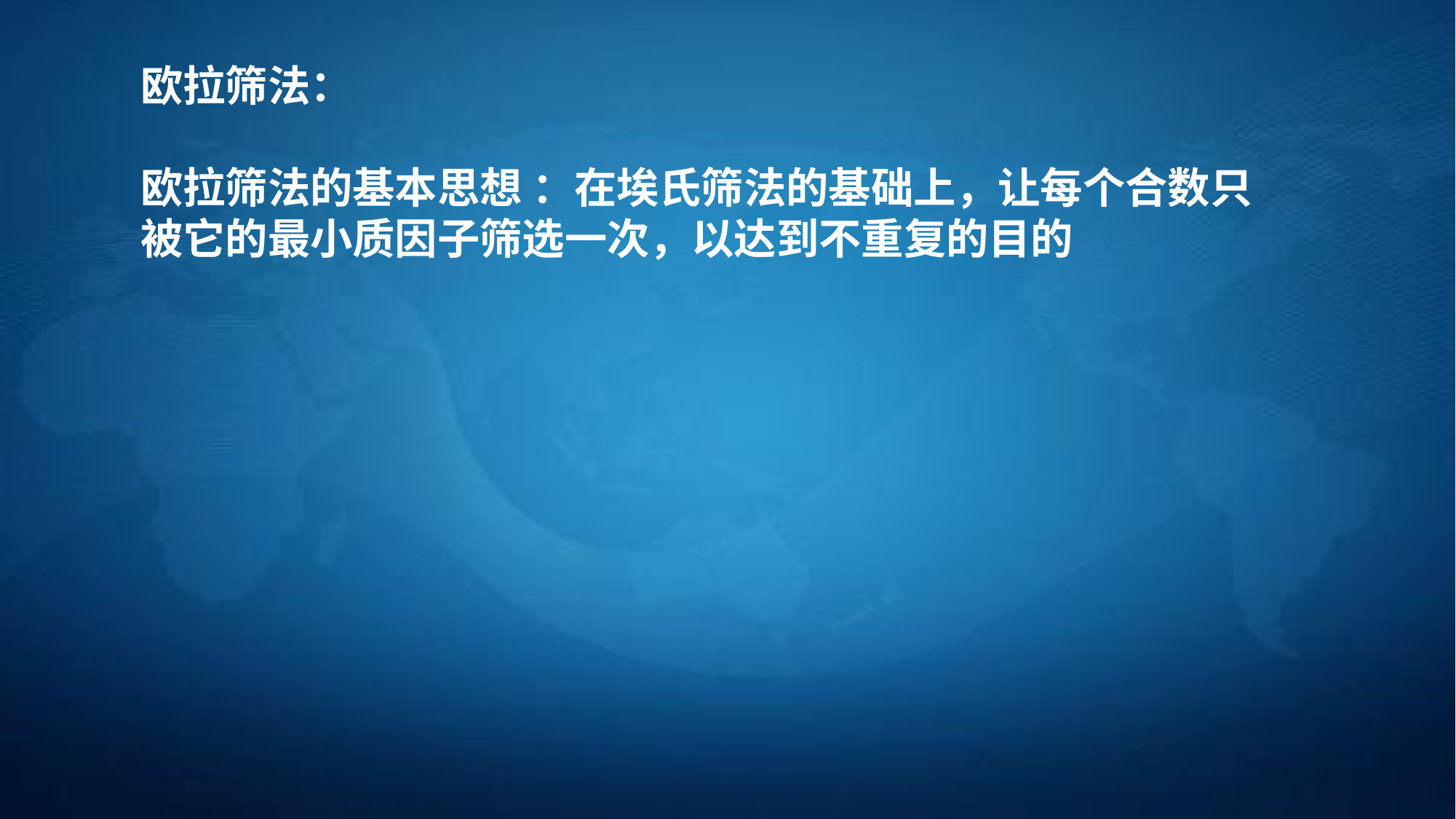

欧拉筛法：

欧拉筛法的基本思想 ：在埃氏筛法的基础上，让每个合数只被它的最小质因子筛选一次，以达到不重复的目的